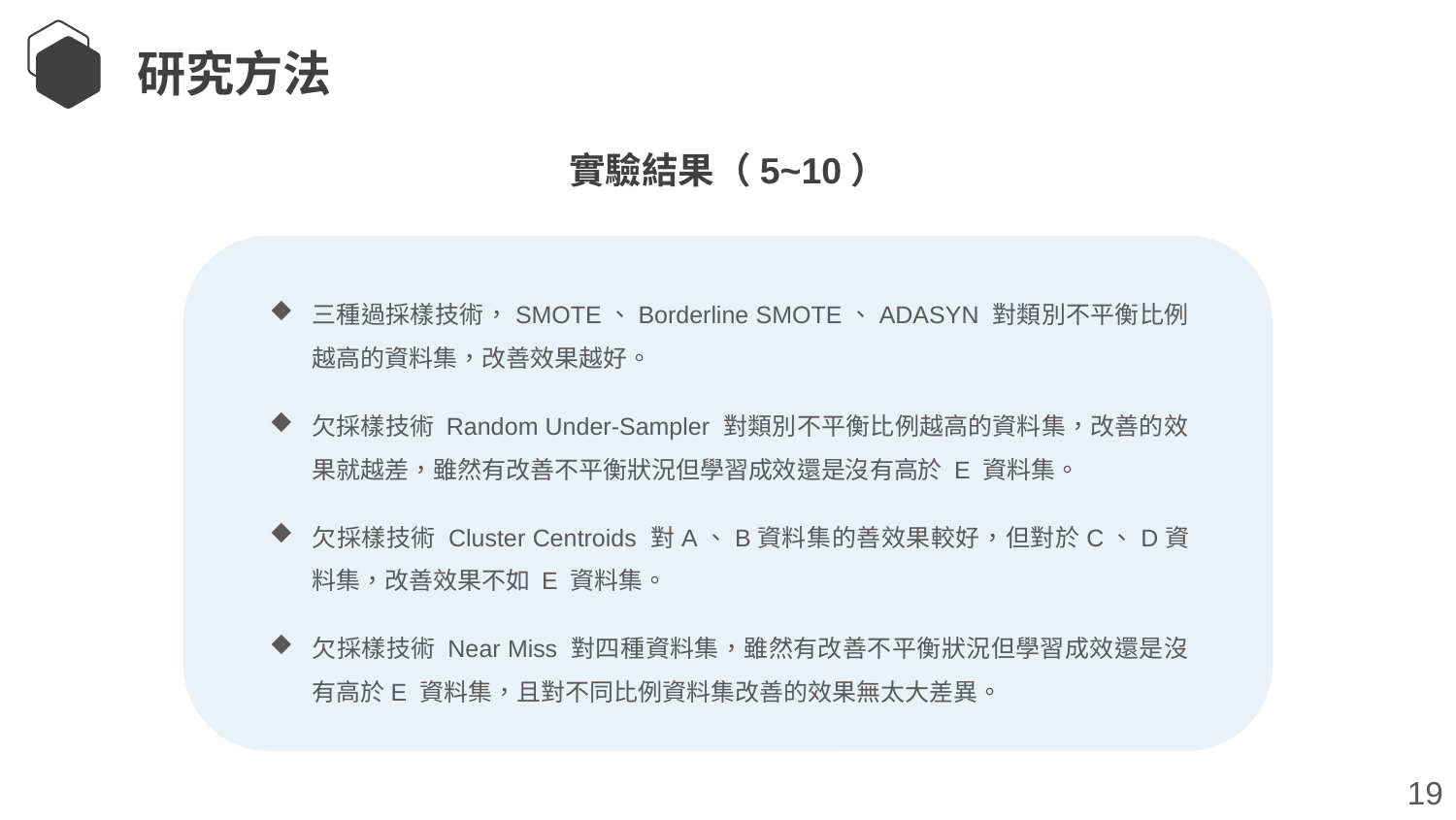

研究方法
實驗結果（5~10）

三種過採樣技術，SMOTE、Borderline SMOTE、ADASYN 對類別不平衡比例越高的資料集，改善效果越好。
欠採樣技術 Random Under-Sampler 對類別不平衡比例越高的資料集，改善的效果就越差，雖然有改善不平衡狀況但學習成效還是沒有高於 E 資料集。
欠採樣技術 Cluster Centroids 對A、B資料集的善效果較好，但對於C、D資料集，改善效果不如 E 資料集。
欠採樣技術 Near Miss 對四種資料集，雖然有改善不平衡狀況但學習成效還是沒有高於E 資料集，且對不同比例資料集改善的效果無太大差異。
19